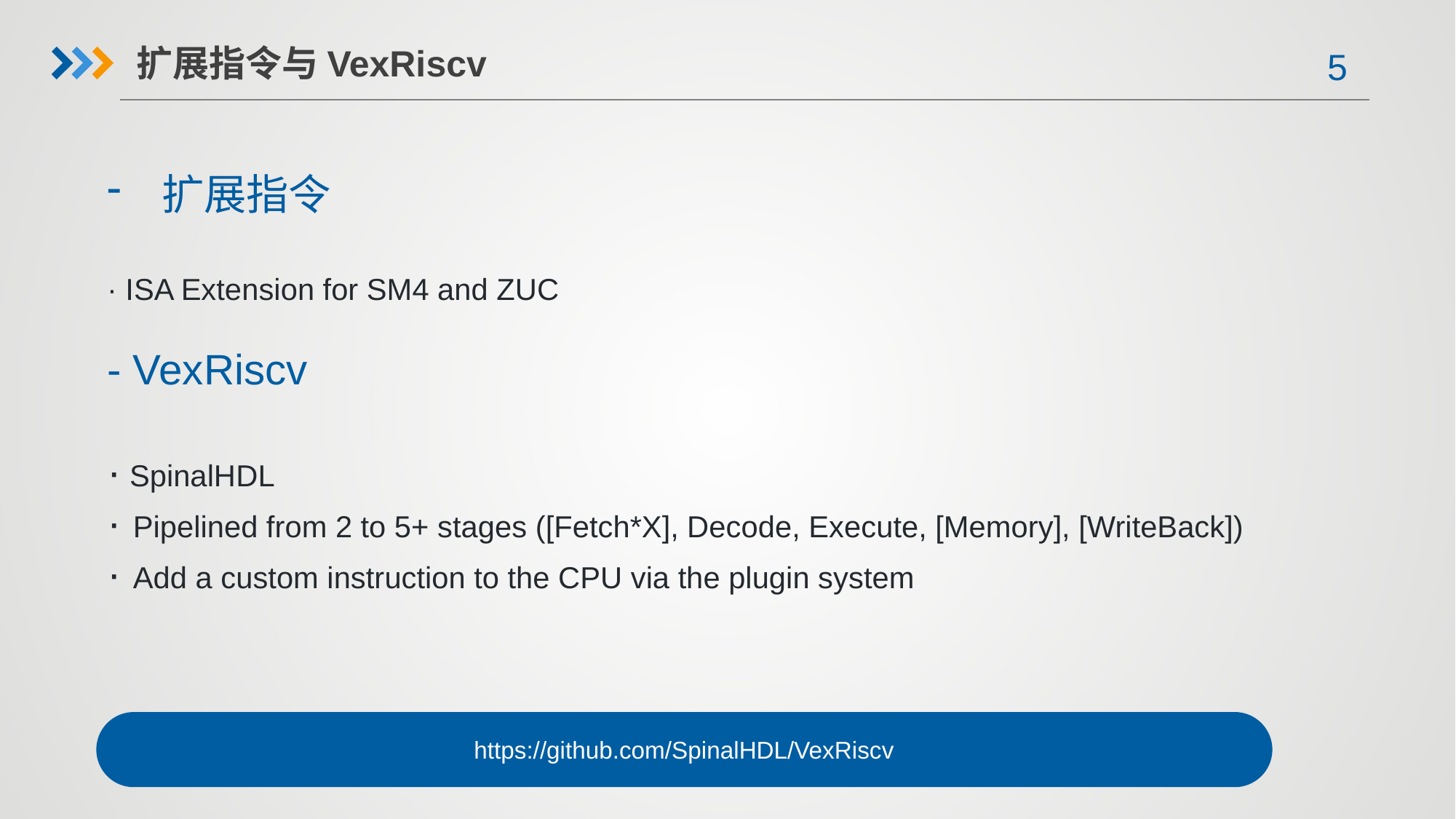

扩展指令与VexRiscv
扩展指令

· ISA Extension for SM4 and ZUC

- VexRiscv

· SpinalHDL
· Pipelined from 2 to 5+ stages ([Fetch*X], Decode, Execute, [Memory], [WriteBack])
· Add a custom instruction to the CPU via the plugin system

https://github.com/SpinalHDL/VexRiscv